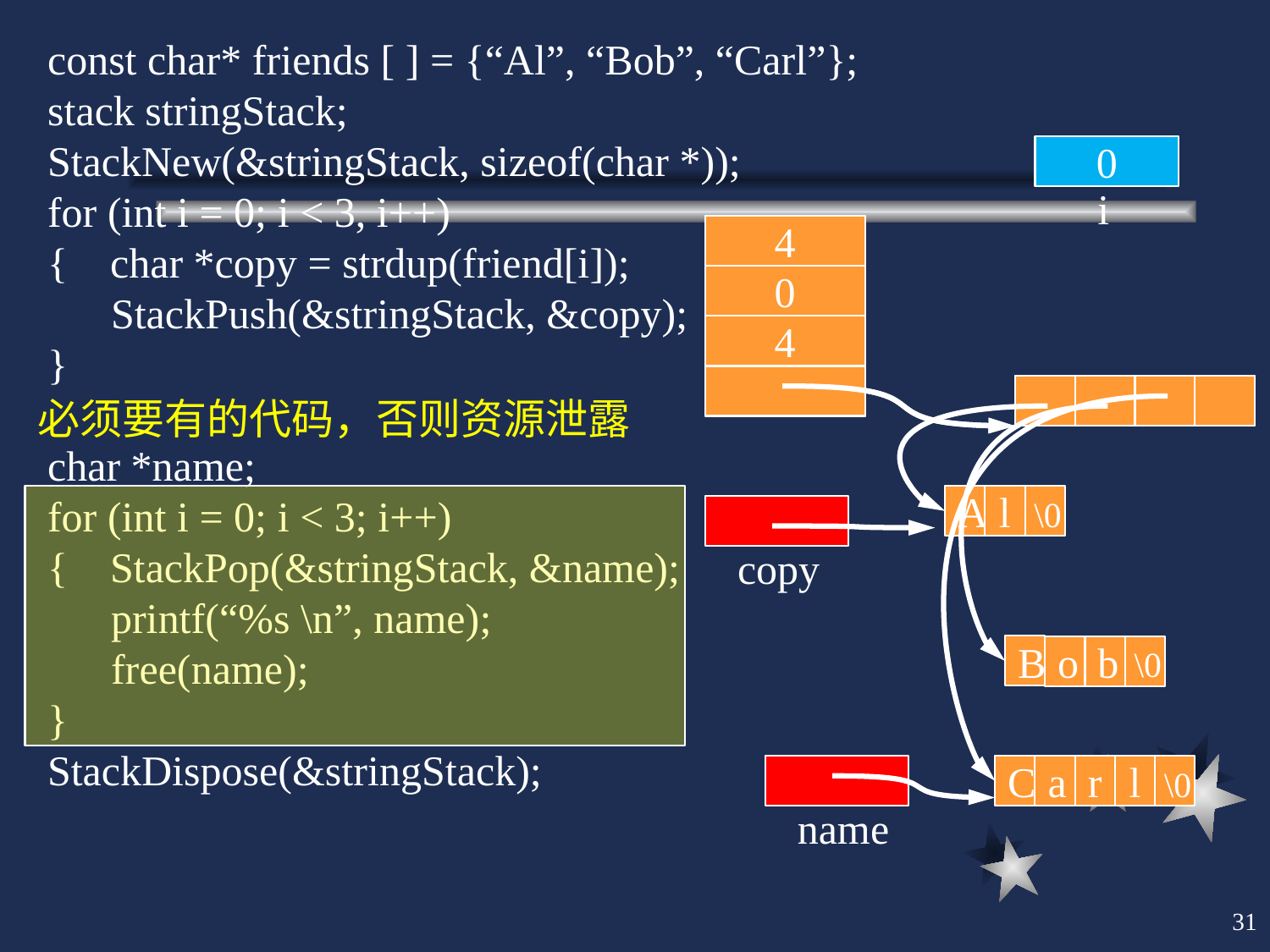

const char* friends [ ] = {“Al”, “Bob”, “Carl”};
stack stringStack;
StackNew(&stringStack, sizeof(char *));
for (int i = 0; i < 3, i++)
{    char *copy = strdup(friend[i]);
      StackPush(&stringStack, &copy);
}

char *name;
for (int i = 0; i < 3; i++)
{    StackPop(&stringStack, &name);
      printf(“%s \n”, name);
      free(name);
}
StackDispose(&stringStack);
0
i
4
4
0
0
4

必须要有的代码，否则资源泄露
\0
A
l

copy
B
\0
o
b

C
a
\0
r
l

name
31